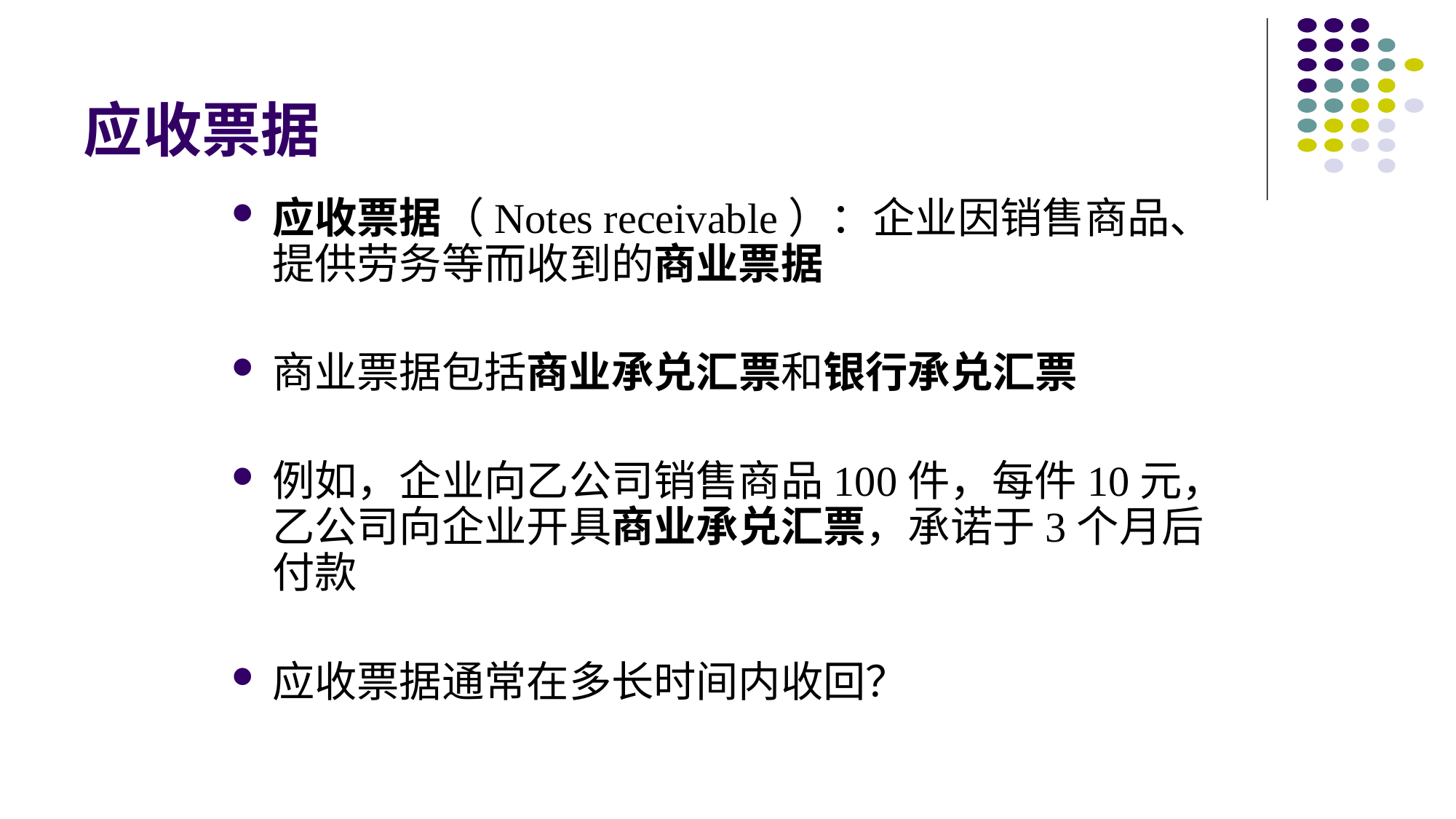

# 应收票据
应收票据（Notes receivable）：企业因销售商品、提供劳务等而收到的商业票据

商业票据包括商业承兑汇票和银行承兑汇票

例如，企业向乙公司销售商品100件，每件10元，乙公司向企业开具商业承兑汇票，承诺于3个月后付款

应收票据通常在多长时间内收回？